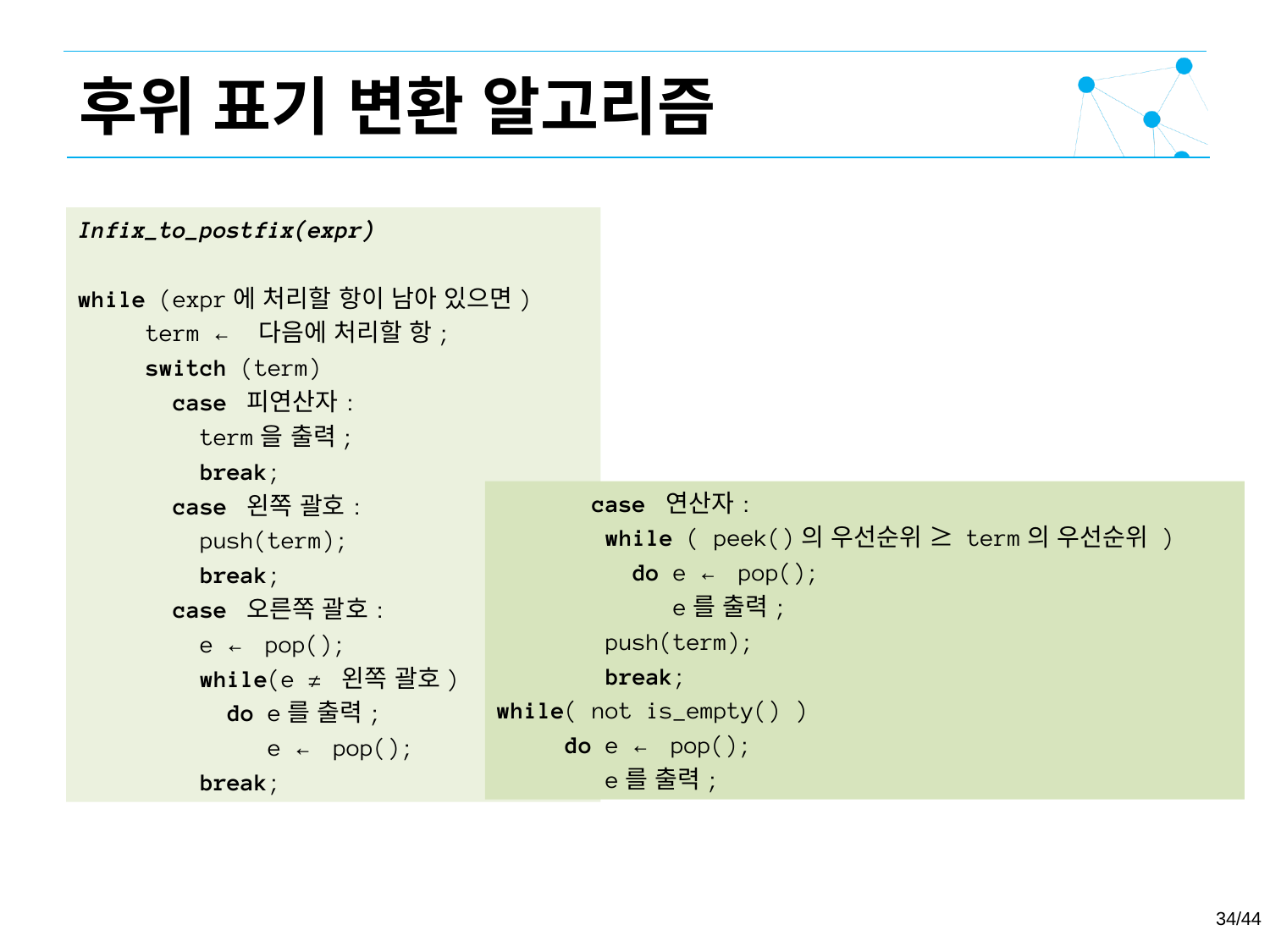

후위 표기 변환 알고리즘
Infix_to_postfix(expr)

while (expr에 처리할 항이 남아 있으면)
     term ← 다음에 처리할 항;
     switch (term)
       case 피연산자:
         term을 출력;
         break;
       case 왼쪽 괄호:
         push(term);
         break;
       case 오른쪽 괄호:
         e ← pop();
         while(e ≠ 왼쪽 괄호)
           do e를 출력;
              e ← pop();
         break;
       case 연산자:
        while ( peek()의 우선순위 ≥ term의 우선순위 )
          do e ← pop();
             e를 출력;
        push(term);
        break;
while( not is_empty() )
     do e ← pop();
        e를 출력;